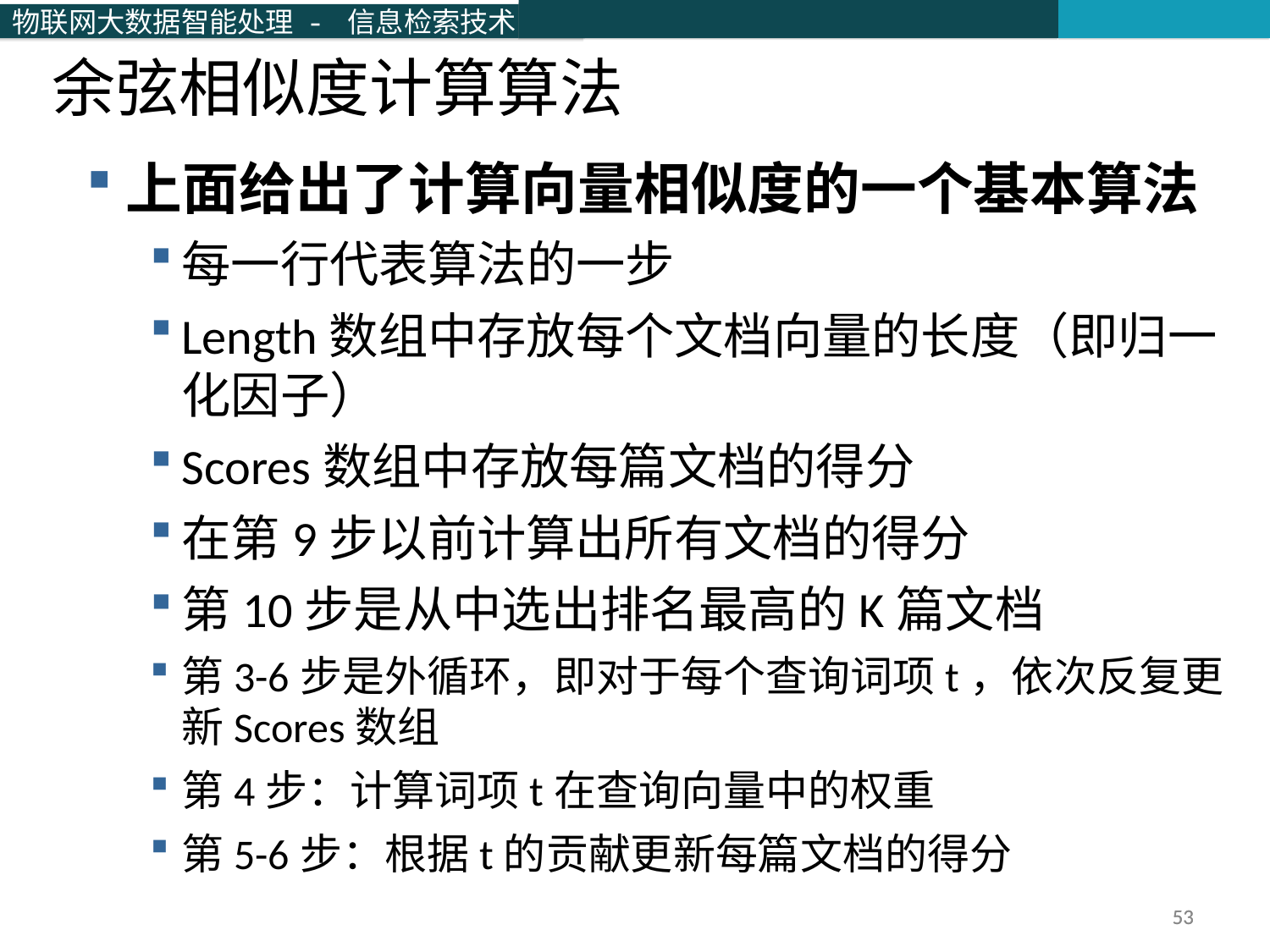

余弦相似度计算算法
上面给出了计算向量相似度的一个基本算法
每一行代表算法的一步
Length数组中存放每个文档向量的长度（即归一化因子）
Scores数组中存放每篇文档的得分
在第9步以前计算出所有文档的得分
第10步是从中选出排名最高的K篇文档
第3-6步是外循环，即对于每个查询词项t，依次反复更新Scores数组
第4步：计算词项t在查询向量中的权重
第5-6步：根据t的贡献更新每篇文档的得分
53
53